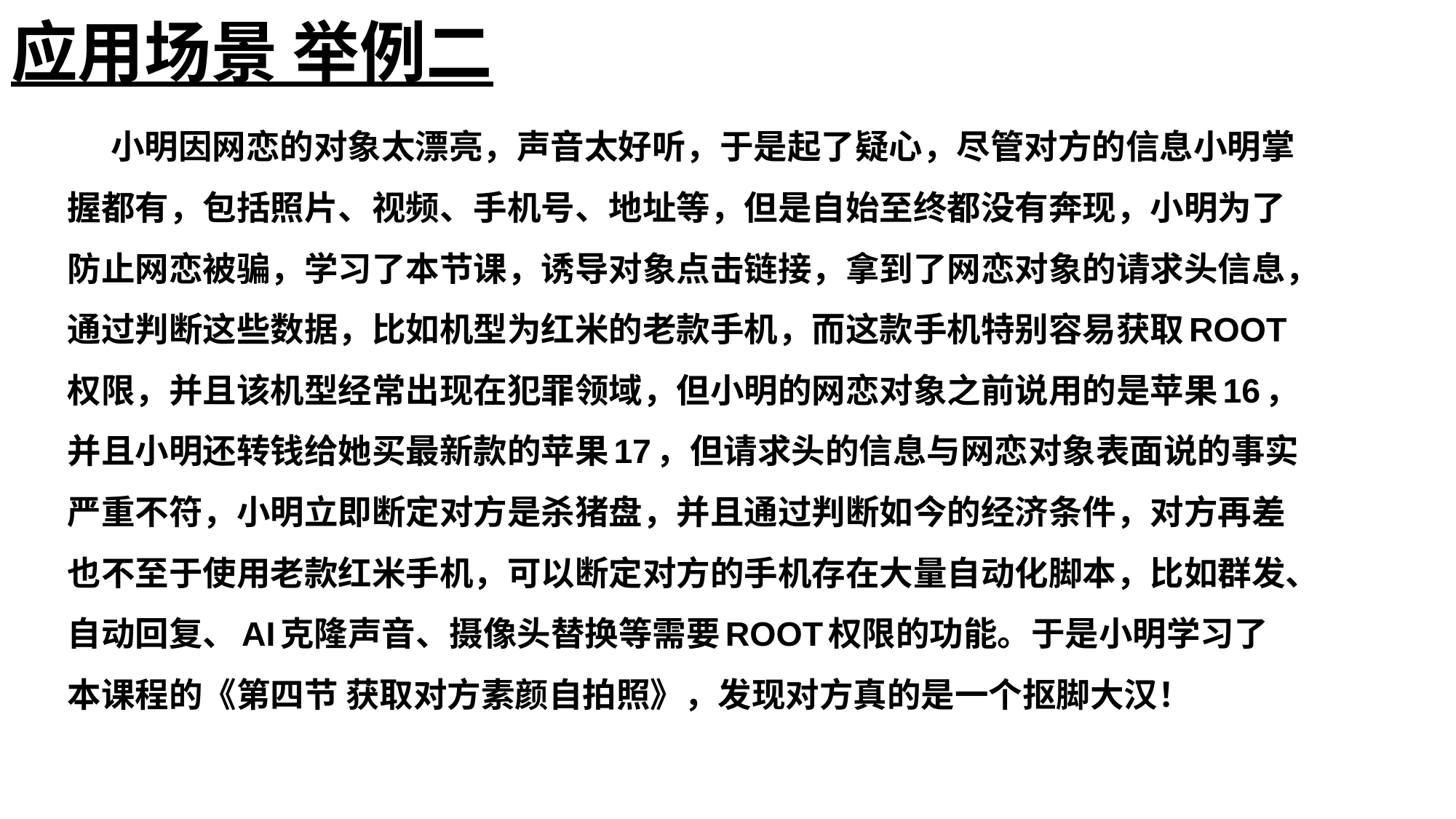

# 应用场景 举例二
     小明因网恋的对象太漂亮，声音太好听，于是起了疑心，尽管对方的信息小明掌握都有，包括照片、视频、手机号、地址等，但是自始至终都没有奔现，小明为了防止网恋被骗，学习了本节课，诱导对象点击链接，拿到了网恋对象的请求头信息，通过判断这些数据，比如机型为红米的老款手机，而这款手机特别容易获取ROOT权限，并且该机型经常出现在犯罪领域，但小明的网恋对象之前说用的是苹果16，并且小明还转钱给她买最新款的苹果17，但请求头的信息与网恋对象表面说的事实严重不符，小明立即断定对方是杀猪盘，并且通过判断如今的经济条件，对方再差也不至于使用老款红米手机，可以断定对方的手机存在大量自动化脚本，比如群发、自动回复、AI克隆声音、摄像头替换等需要ROOT权限的功能。于是小明学习了本课程的《第四节 获取对方素颜自拍照》，发现对方真的是一个抠脚大汉！